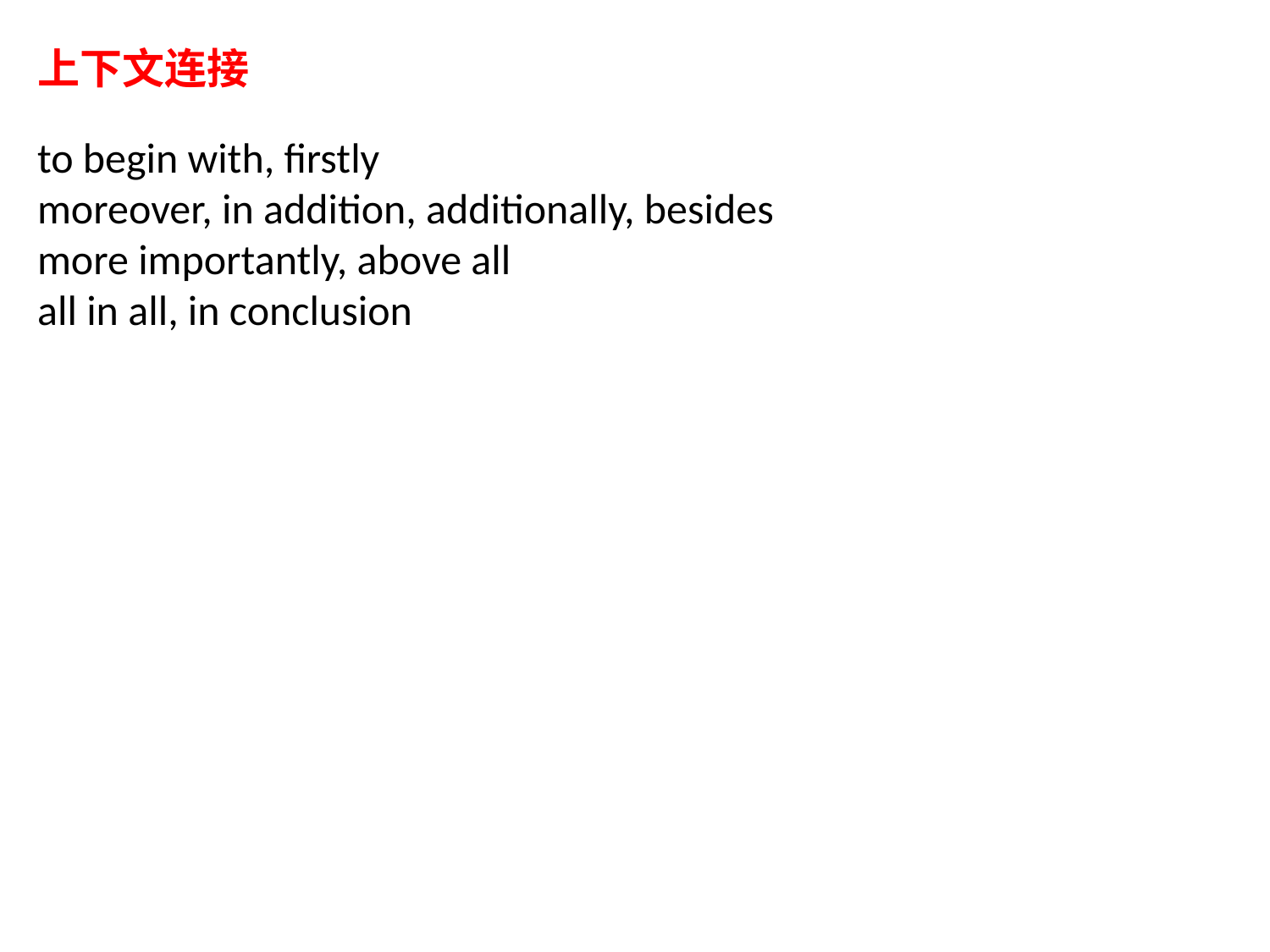

上下文连接

to begin with, firstly
moreover, in addition, additionally, besides
more importantly, above all
all in all, in conclusion